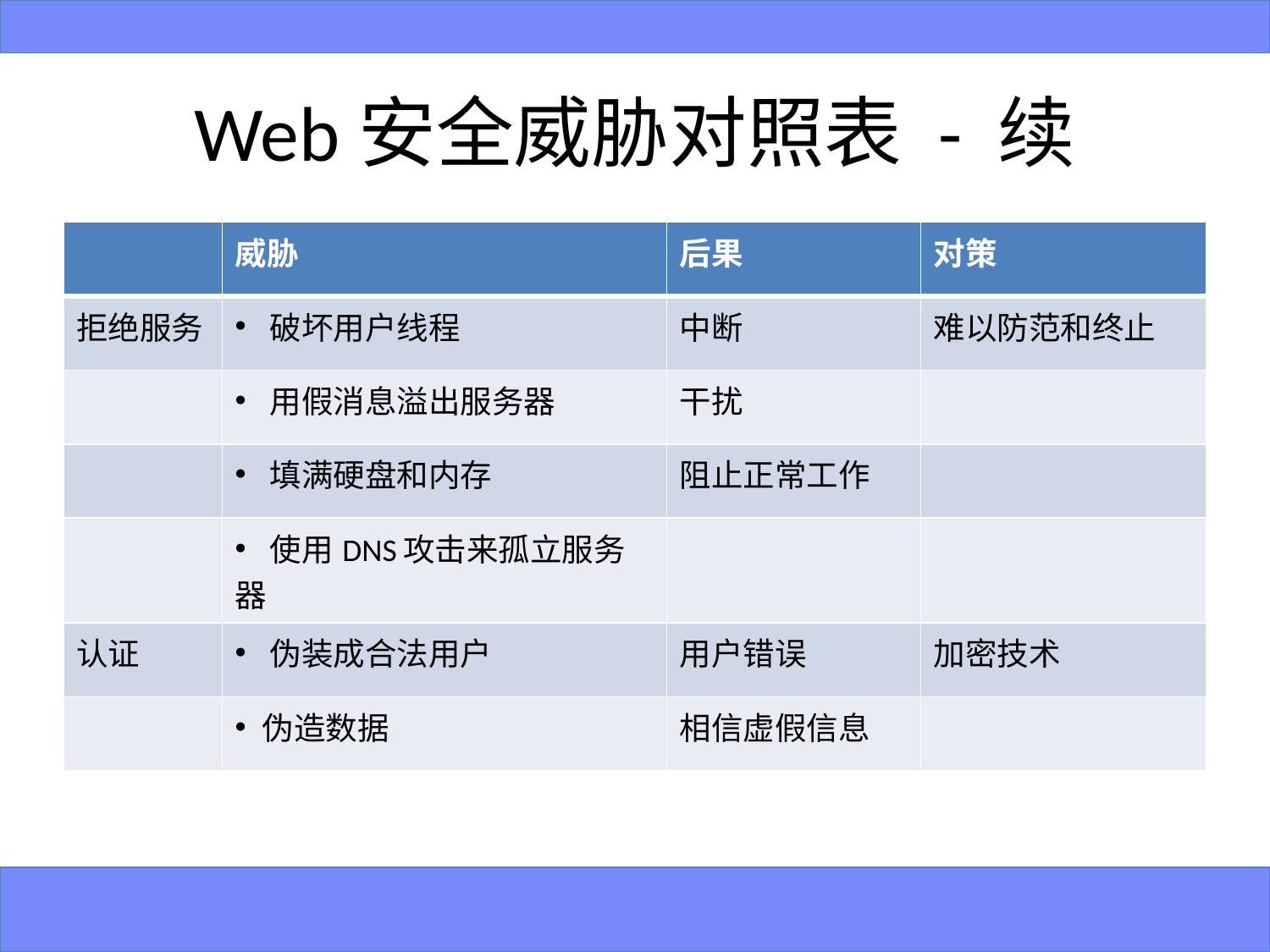

# Web安全威胁对照表 - 续

|  | 威胁 | 后果 | 对策 |
| --- | --- | --- | --- |
| 拒绝服务 | 破坏用户线程 | 中断 | 难以防范和终止 |
|  | 用假消息溢出服务器 | 干扰 |  |
|  | 填满硬盘和内存 | 阻止正常工作 |  |
|  | 使用DNS攻击来孤立服务器 |  |  |
| 认证 | 伪装成合法用户 | 用户错误 | 加密技术 |
|  | 伪造数据 | 相信虚假信息 |  |
15